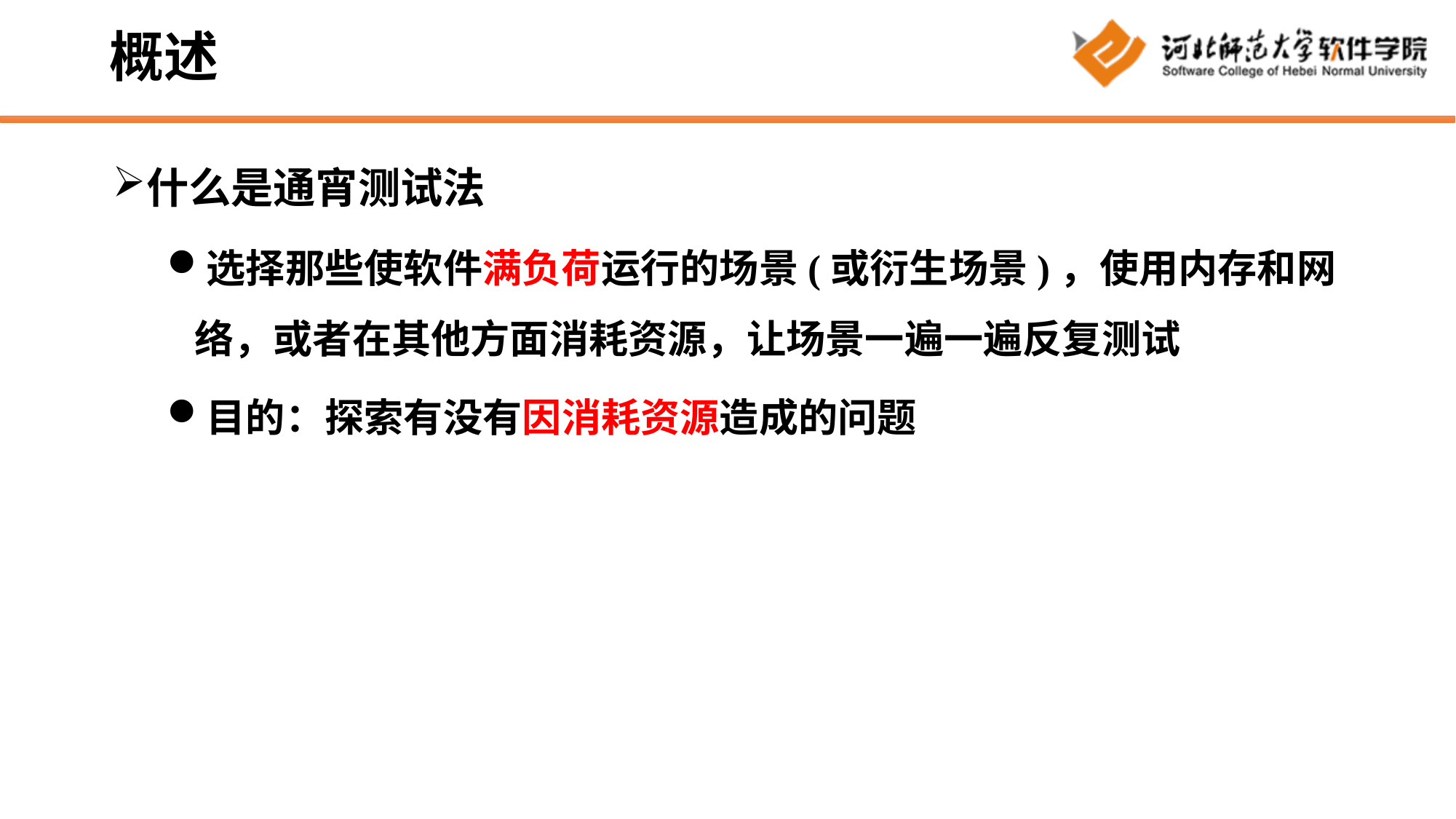

# 概述
什么是通宵测试法
选择那些使软件满负荷运行的场景(或衍生场景)，使用内存和网络，或者在其他方面消耗资源，让场景一遍一遍反复测试
目的：探索有没有因消耗资源造成的问题